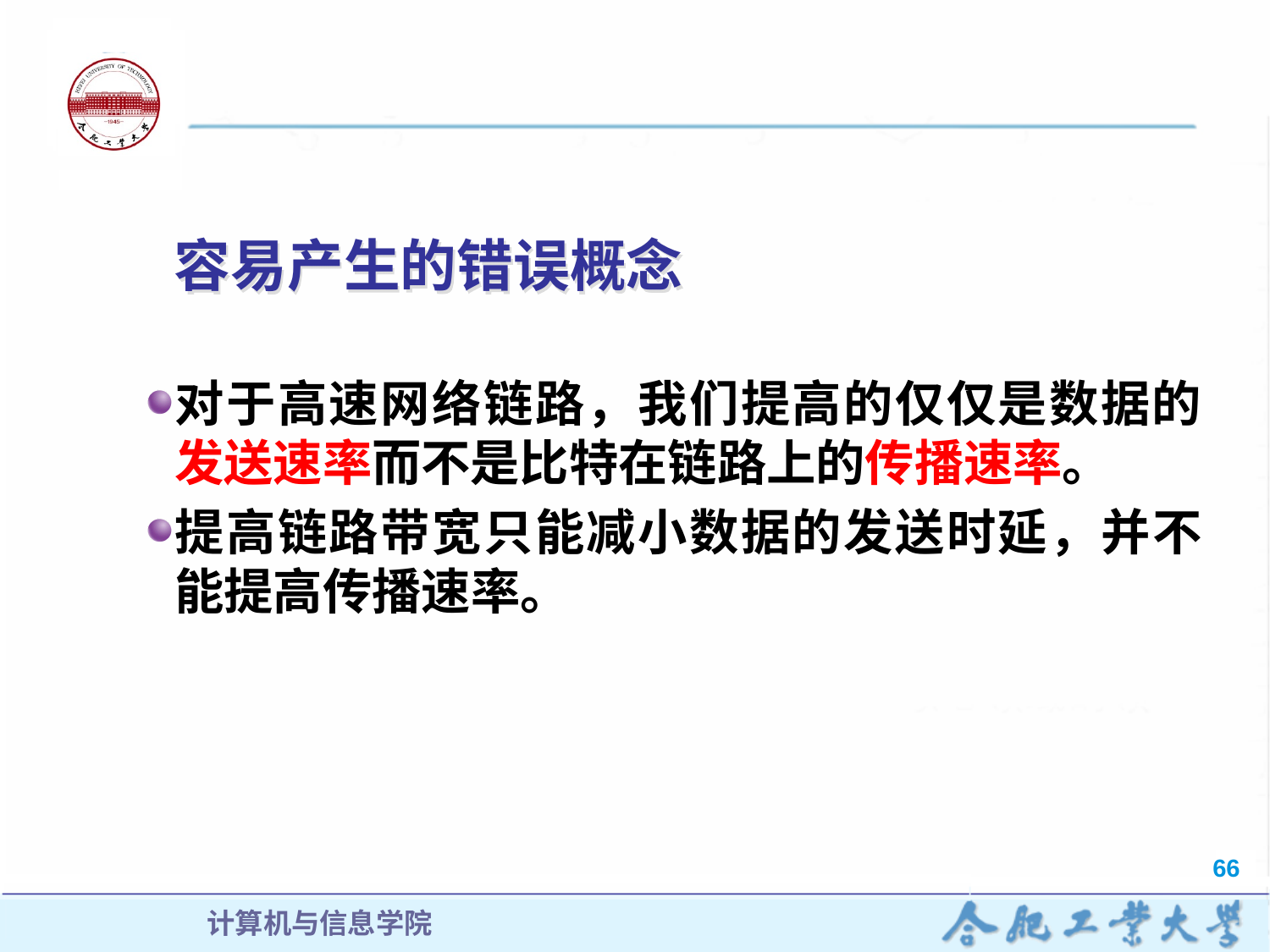

# 容易产生的错误概念
对于高速网络链路，我们提高的仅仅是数据的发送速率而不是比特在链路上的传播速率。
提高链路带宽只能减小数据的发送时延，并不能提高传播速率。